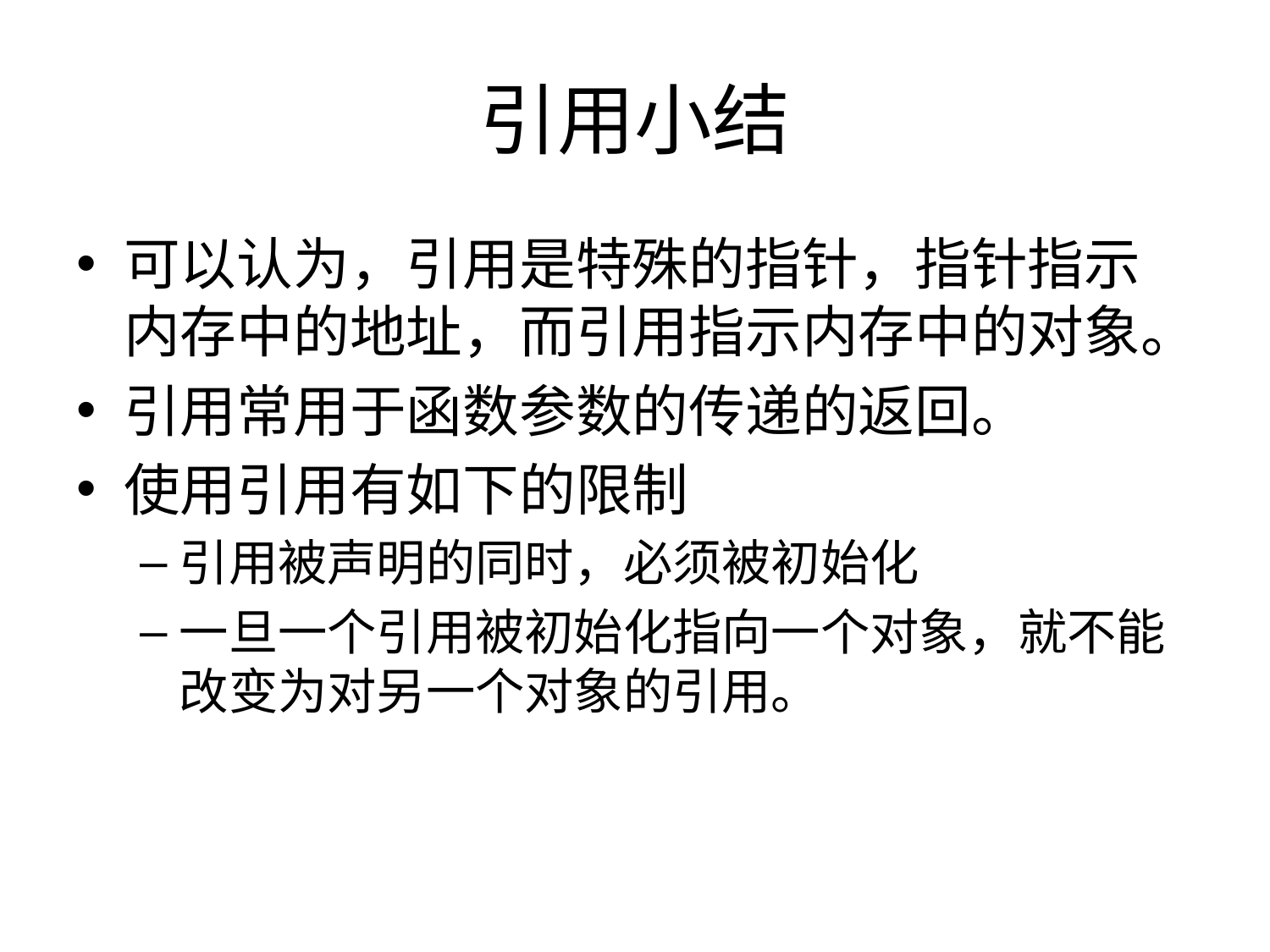

# 引用小结
可以认为，引用是特殊的指针，指针指示内存中的地址，而引用指示内存中的对象。
引用常用于函数参数的传递的返回。
使用引用有如下的限制
引用被声明的同时，必须被初始化
一旦一个引用被初始化指向一个对象，就不能改变为对另一个对象的引用。